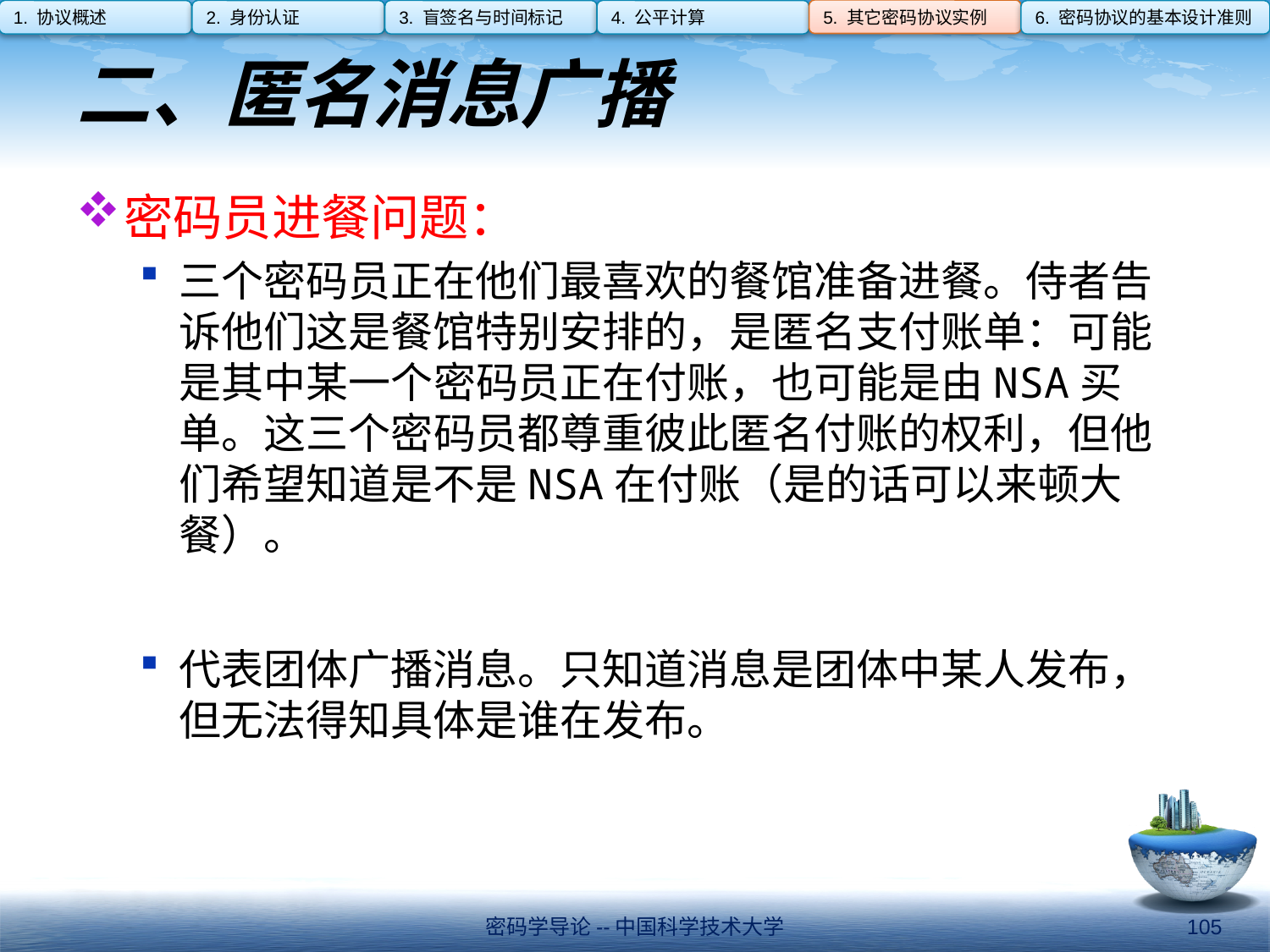

5. 其它密码协议实例
1. 协议概述
2. 身份认证
3. 盲签名与时间标记
4. 公平计算
6. 密码协议的基本设计准则
# 二、匿名消息广播
密码员进餐问题：
三个密码员正在他们最喜欢的餐馆准备进餐。侍者告诉他们这是餐馆特别安排的，是匿名支付账单：可能是其中某一个密码员正在付账，也可能是由NSA买单。这三个密码员都尊重彼此匿名付账的权利，但他们希望知道是不是NSA在付账（是的话可以来顿大餐）。

代表团体广播消息。只知道消息是团体中某人发布，但无法得知具体是谁在发布。
密码学导论--中国科学技术大学
105